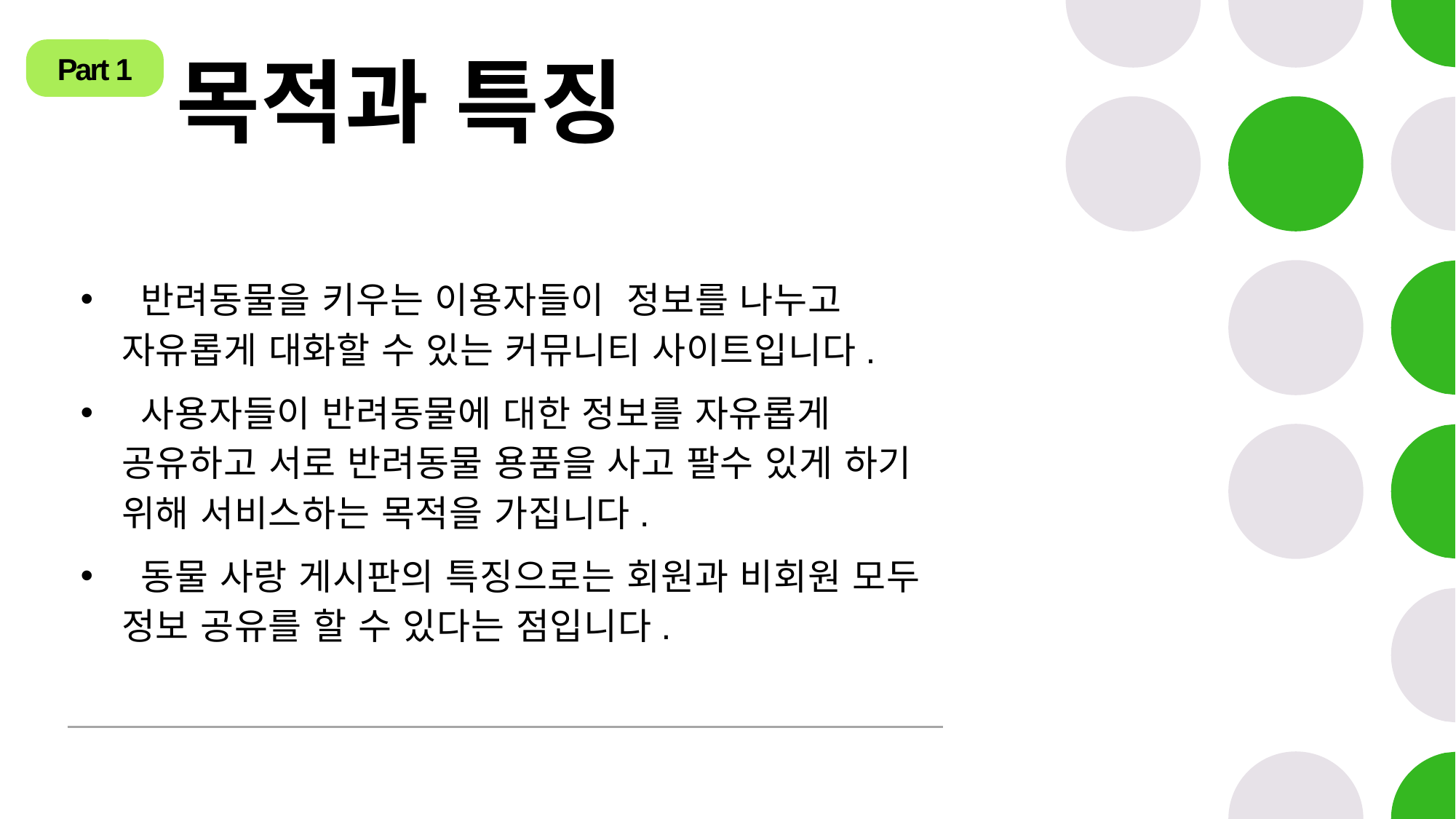

목적과 특징

Part 1
 반려동물을 키우는 이용자들이  정보를 나누고 자유롭게 대화할 수 있는 커뮤니티 사이트입니다.
 사용자들이 반려동물에 대한 정보를 자유롭게 공유하고 서로 반려동물 용품을 사고 팔수 있게 하기 위해 서비스하는 목적을 가집니다.
 동물 사랑 게시판의 특징으로는 회원과 비회원 모두 정보 공유를 할 수 있다는 점입니다.